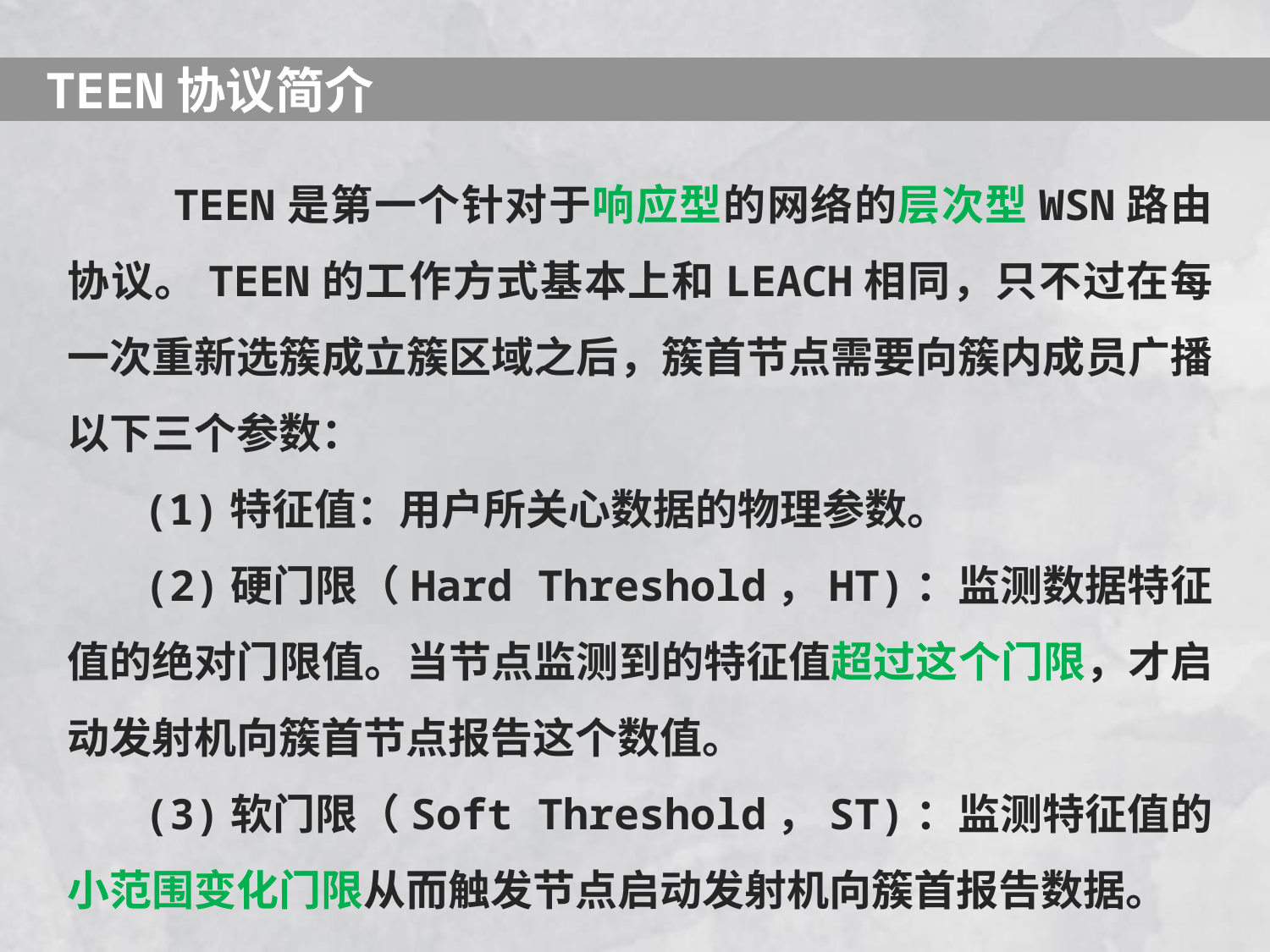

# TEEN协议简介
    TEEN是第一个针对于响应型的网络的层次型WSN路由协议。TEEN的工作方式基本上和LEACH相同，只不过在每一次重新选簇成立簇区域之后，簇首节点需要向簇内成员广播以下三个参数：
   (1)特征值：用户所关心数据的物理参数。
   (2)硬门限（Hard Threshold，HT)：监测数据特征值的绝对门限值。当节点监测到的特征值超过这个门限，才启动发射机向簇首节点报告这个数值。
   (3)软门限（Soft Threshold，ST)：监测特征值的小范围变化门限从而触发节点启动发射机向簇首报告数据。